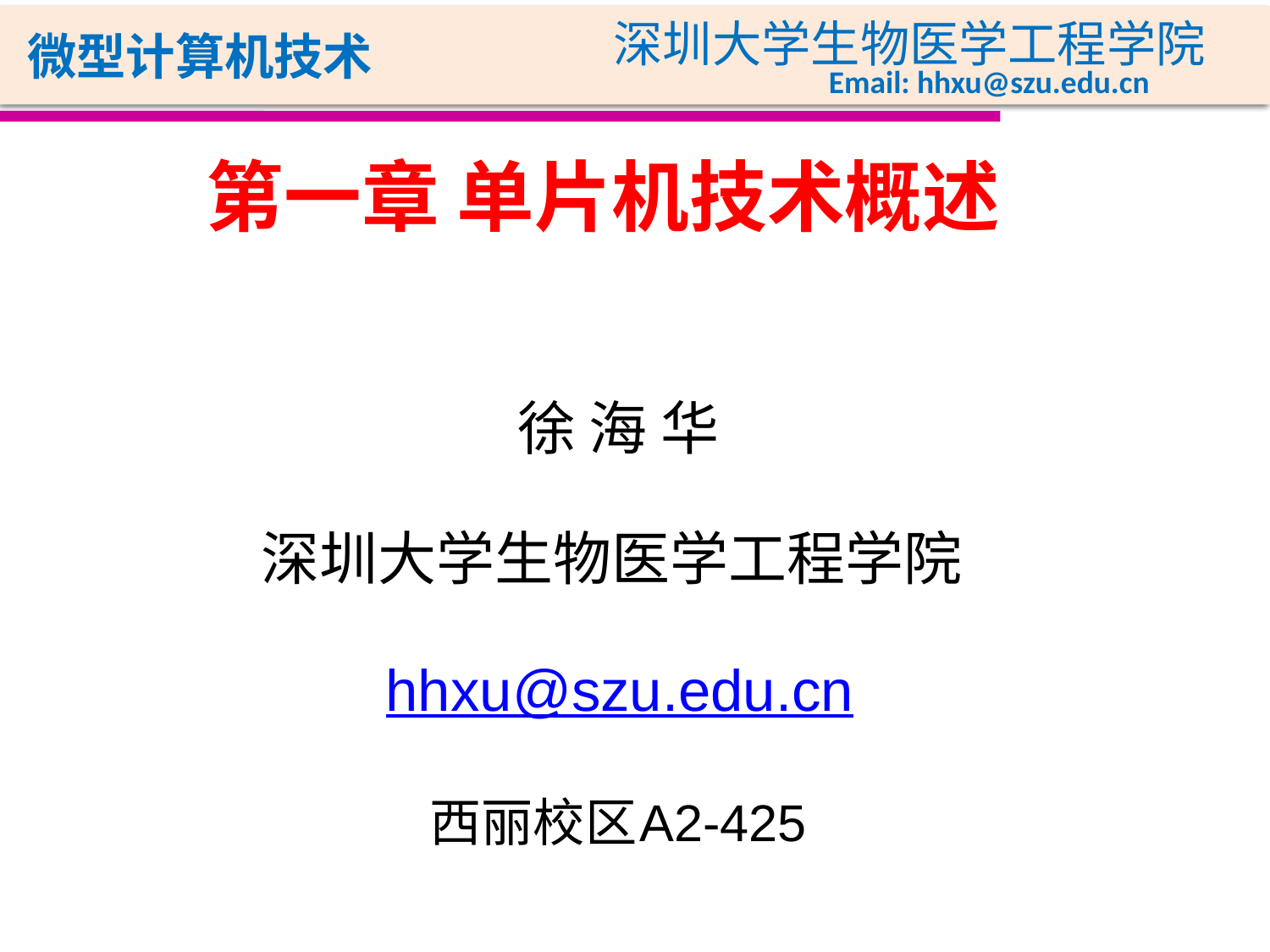

第一章 单片机技术概述
  徐 海 华
   深圳大学生物医学工程学院
  hhxu@szu.edu.cn
  西丽校区A2-425

1